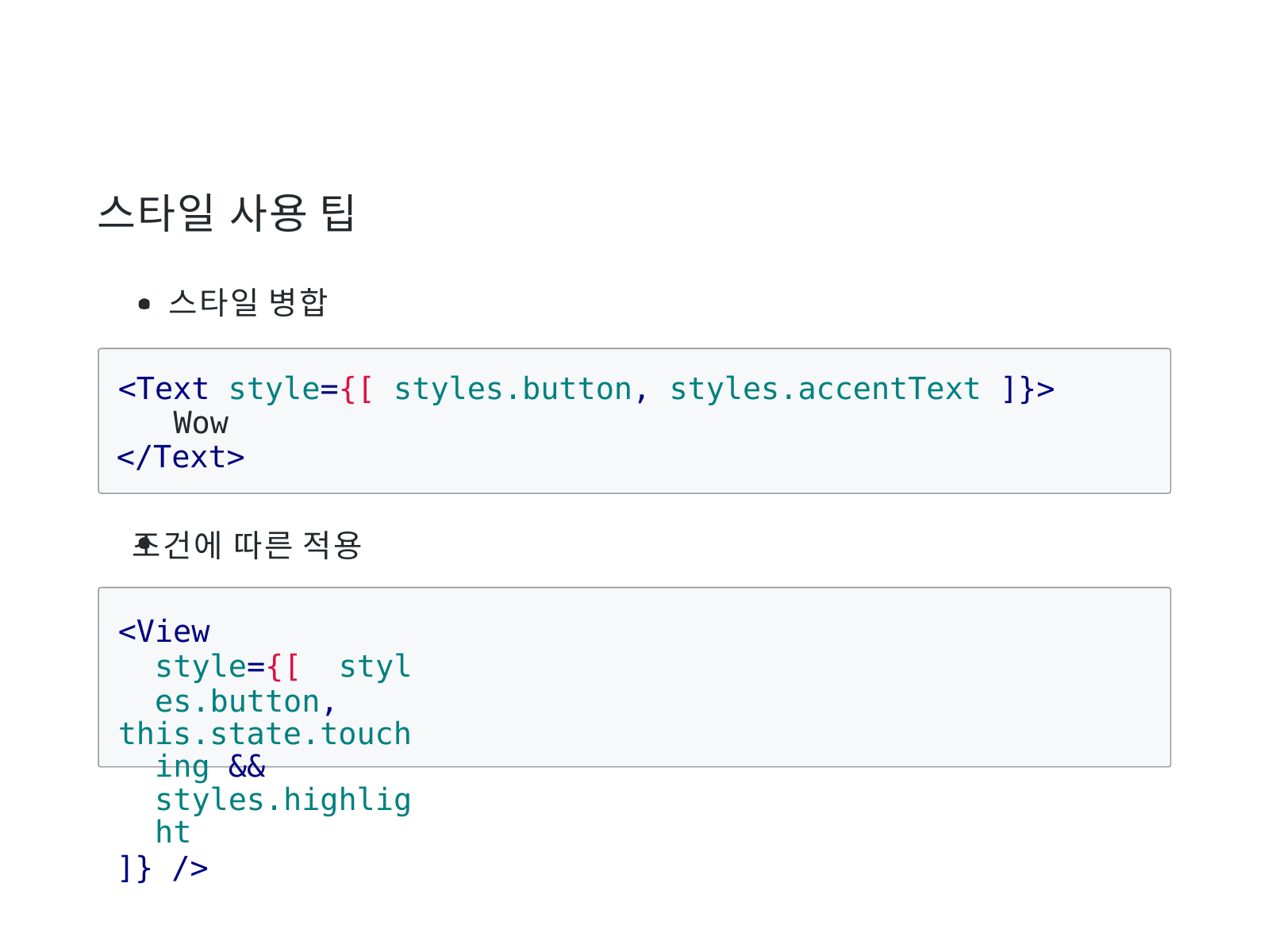

# 스타일 사용 팁
스타일 병합

<Text style={[ styles.button, styles.accentText ]}>  Wow
</Text>

조건에 따른 적용

<View style={[  styles.button,
this.state.touching && styles.highlight
]} />